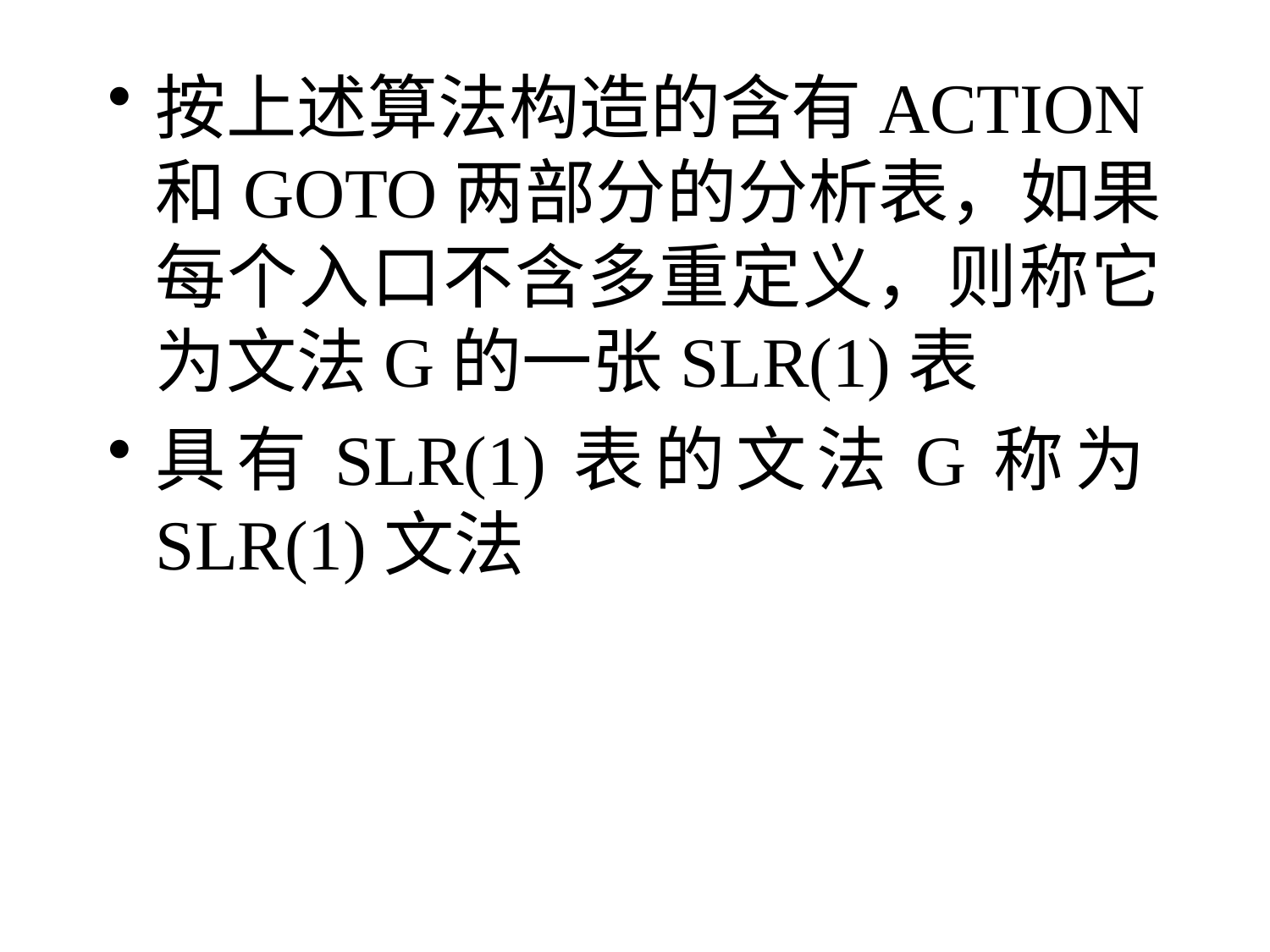

按上述算法构造的含有ACTION和GOTO两部分的分析表，如果每个入口不含多重定义，则称它为文法G的一张SLR(1)表
具有SLR(1)表的文法G称为SLR(1)文法